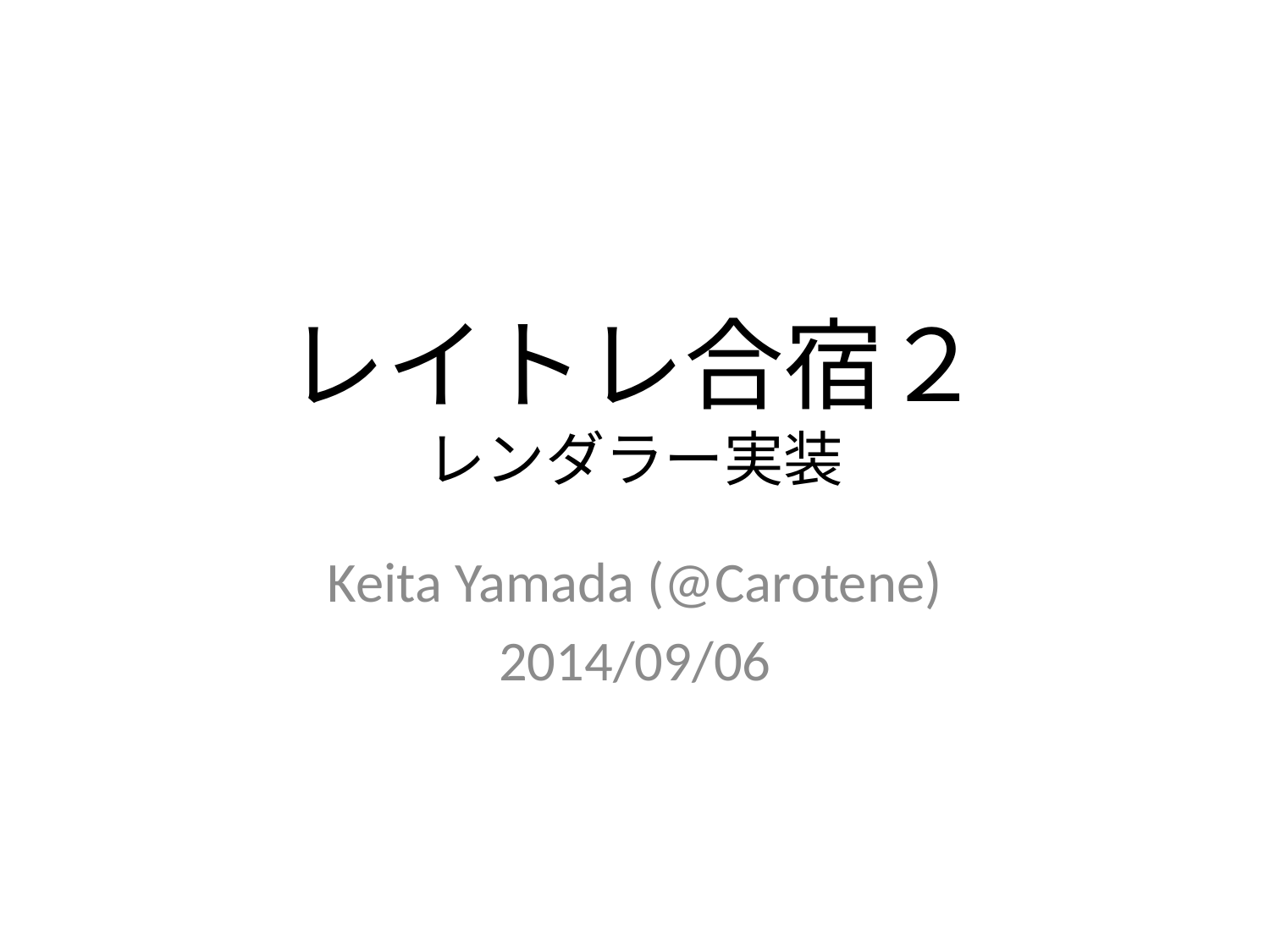

# レイトレ合宿２ レンダラー実装
Keita Yamada (@Carotene)
2014/09/06